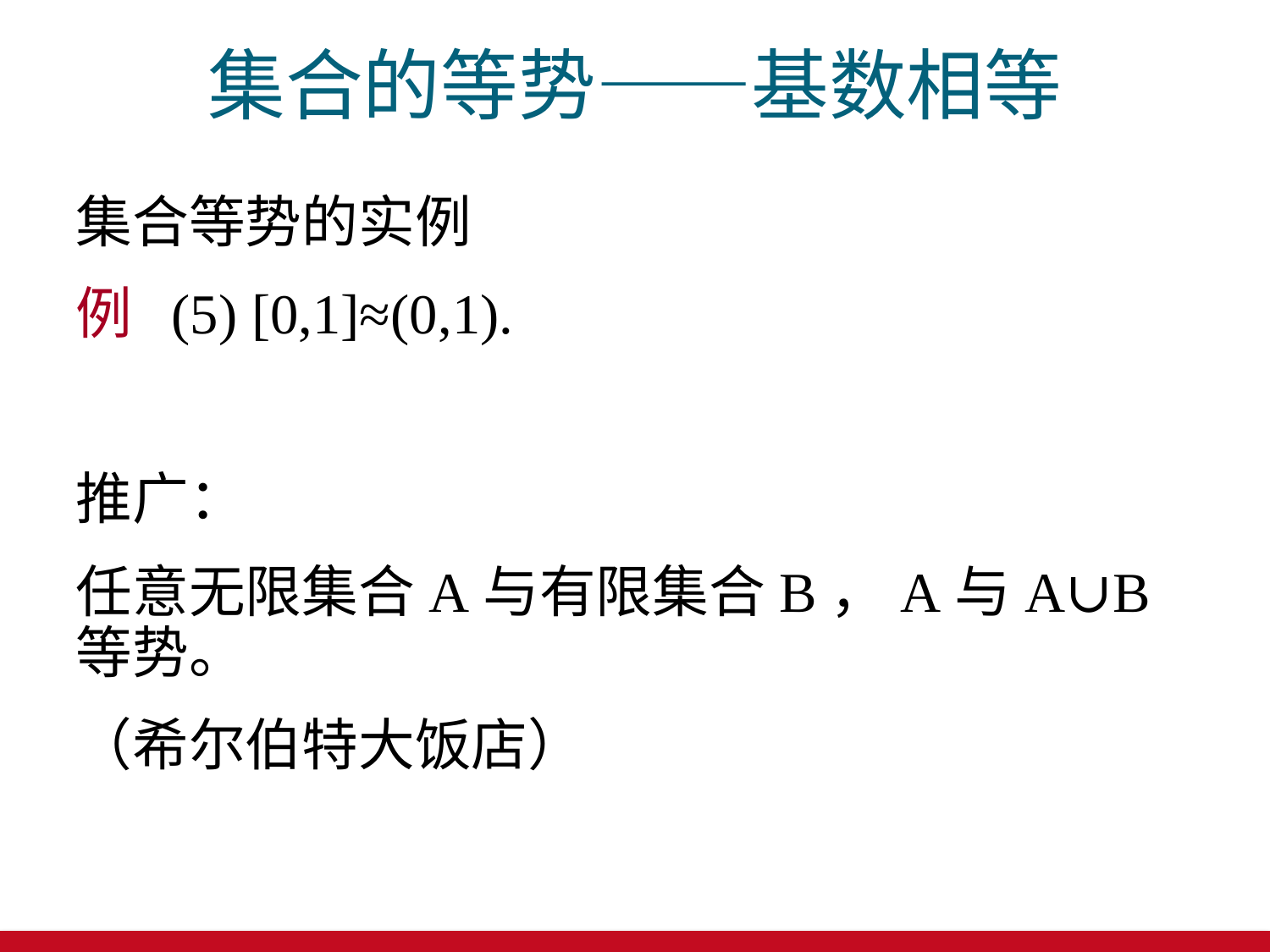

# 集合的等势——基数相等
集合等势的实例
例  (5) [0,1]≈(0,1).

推广：
任意无限集合A与有限集合B，A与A∪B等势。
（希尔伯特大饭店）